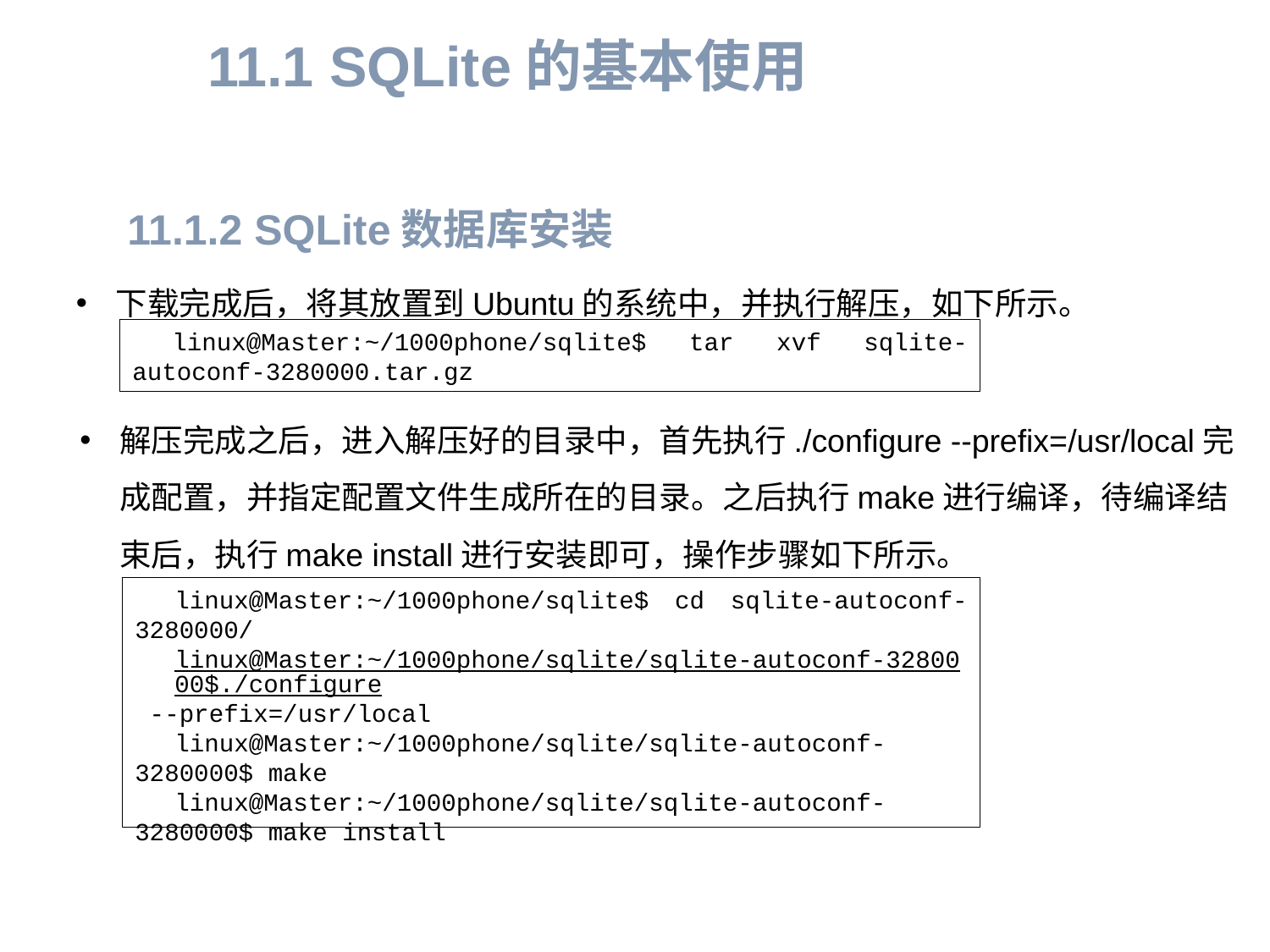

11.1 SQLite的基本使用
11.1.2 SQLite数据库安装
下载完成后，将其放置到Ubuntu的系统中，并执行解压，如下所示。
linux@Master:~/1000phone/sqlite$ tar xvf sqlite-autoconf-3280000.tar.gz
解压完成之后，进入解压好的目录中，首先执行./configure --prefix=/usr/local完成配置，并指定配置文件生成所在的目录。之后执行make进行编译，待编译结束后，执行make install进行安装即可，操作步骤如下所示。
linux@Master:~/1000phone/sqlite$ cd sqlite-autoconf-3280000/
linux@Master:~/1000phone/sqlite/sqlite-autoconf-3280000$./configure --prefix=/usr/local
linux@Master:~/1000phone/sqlite/sqlite-autoconf-3280000$ make
linux@Master:~/1000phone/sqlite/sqlite-autoconf-3280000$ make install